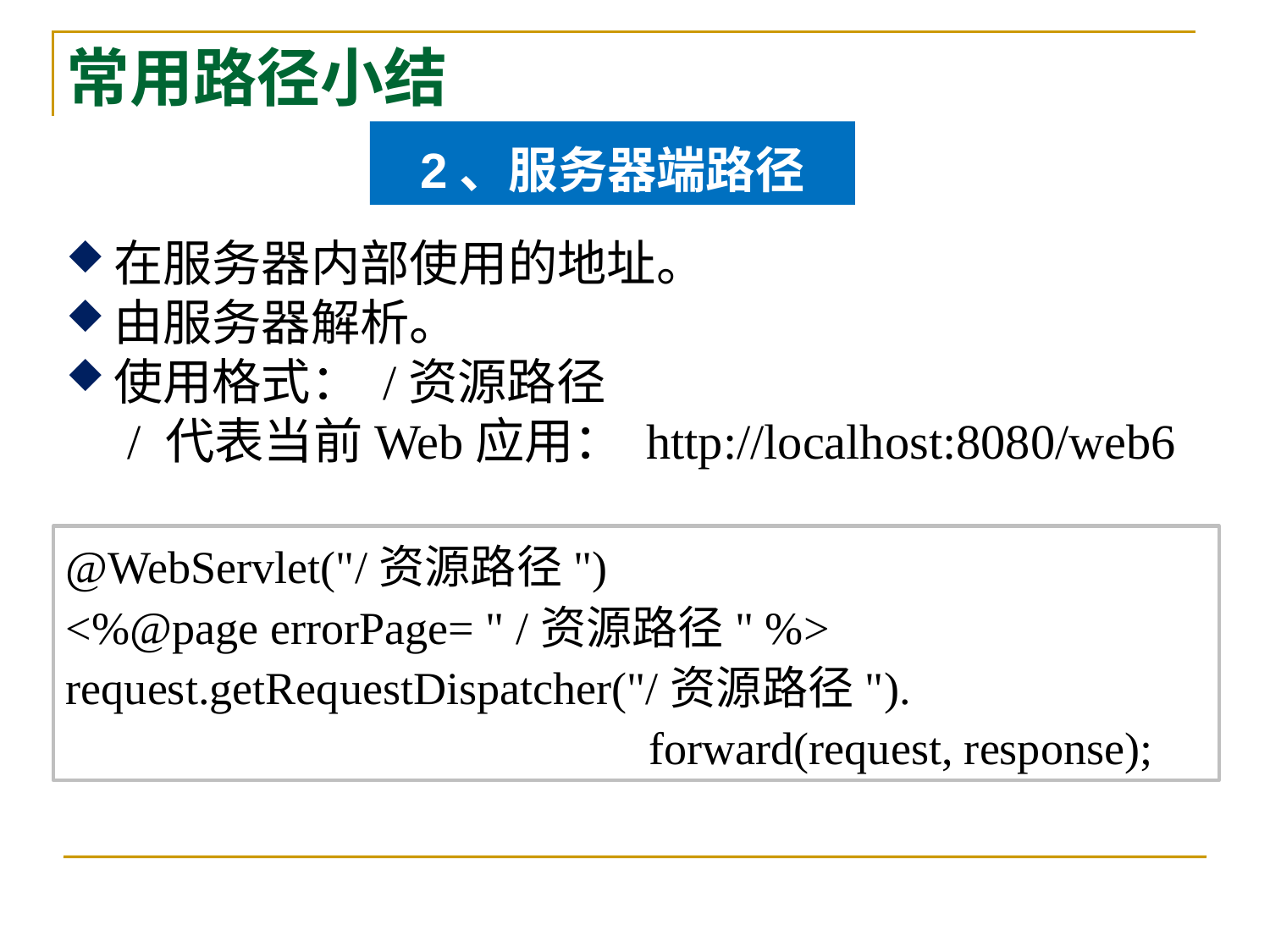

# 常用路径小结
2、服务器端路径
在服务器内部使用的地址。
由服务器解析。
使用格式： /资源路径
     / 代表当前Web应用： http://localhost:8080/web6
@WebServlet("/资源路径")
<%@page errorPage= " /资源路径" %>
request.getRequestDispatcher("/资源路径").
                                                   forward(request, response);